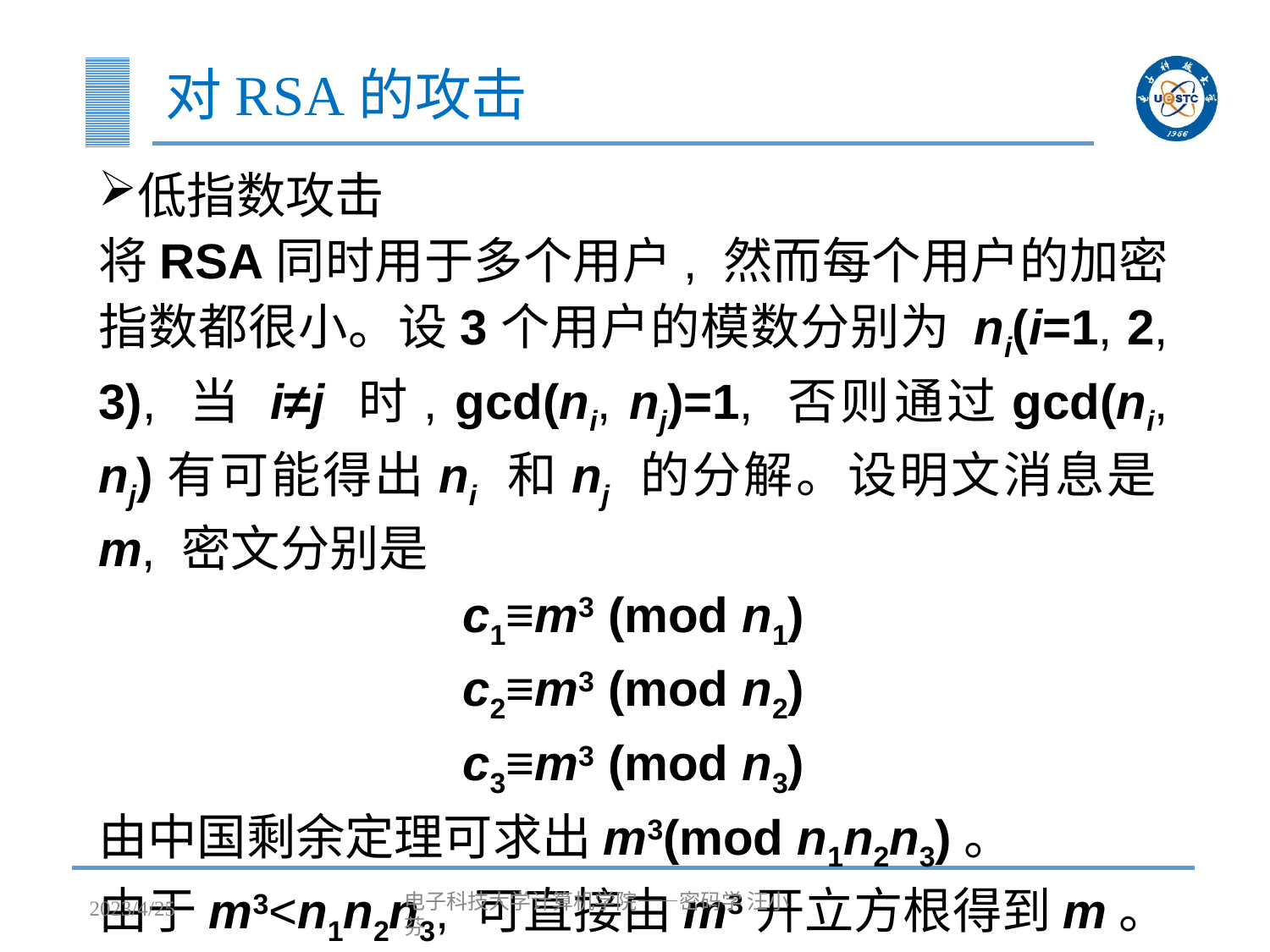

# 对RSA的攻击
低指数攻击
将RSA同时用于多个用户, 然而每个用户的加密指数都很小。设3个用户的模数分别为 ni(i=1, 2, 3), 当 i≠j 时, gcd(ni, nj)=1, 否则通过gcd(ni, nj)有可能得出ni 和nj 的分解。设明文消息是m, 密文分别是
c1≡m3 (mod n1)
c2≡m3 (mod n2)
c3≡m3 (mod n3)
由中国剩余定理可求出m3(mod n1n2n3)。
由于m3<n1n2n3, 可直接由m3开立方根得到m。

2023/4/25
电子科技大学计算机学院——密码学 汪小芬